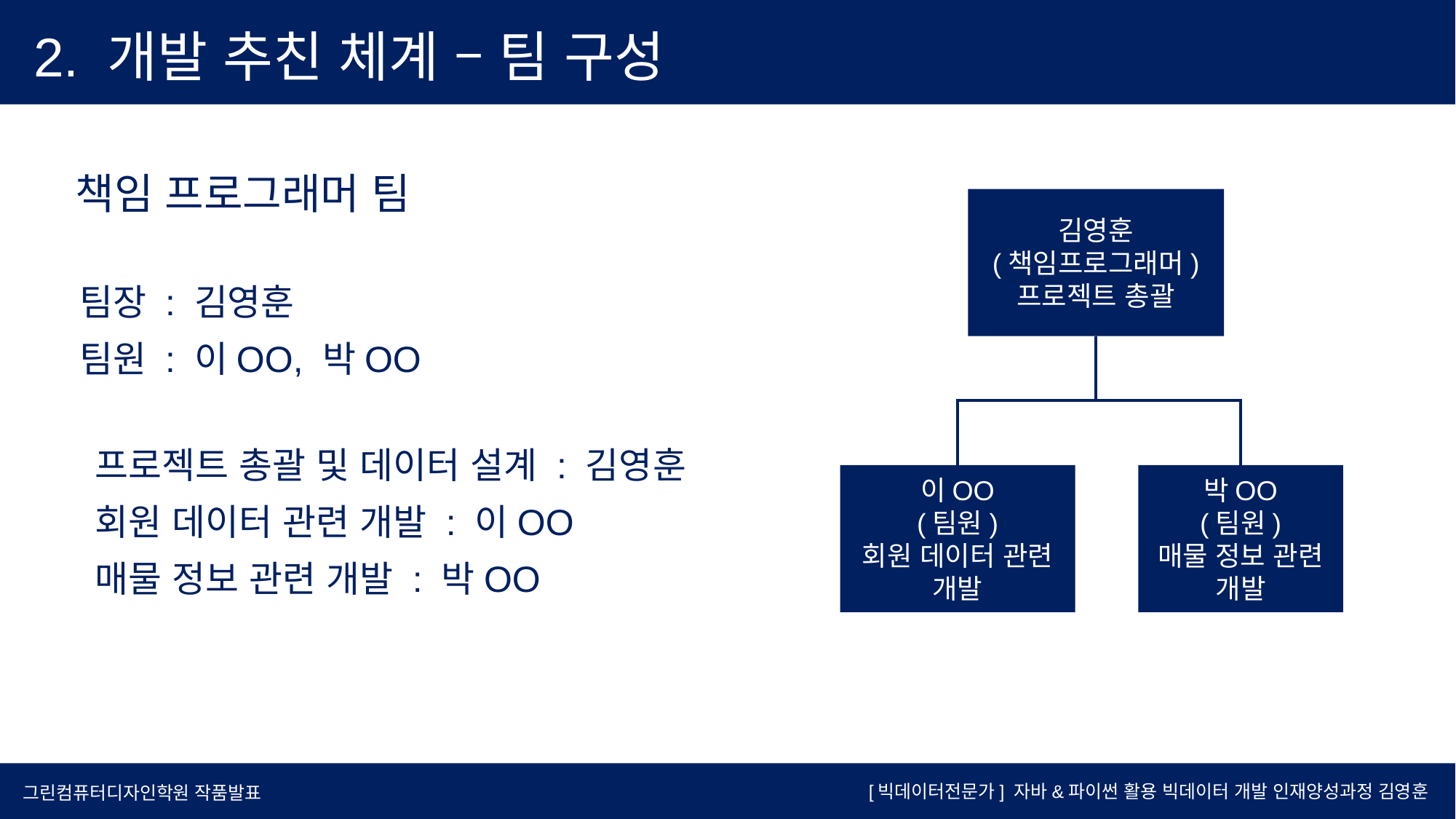

2. 개발 추친 체계 – 팀 구성
책임 프로그래머 팀
김영훈
(책임프로그래머)
프로젝트 총괄
이OO
(팀원)
회원 데이터 관련 개발
박OO
(팀원)
매물 정보 관련 개발
팀장 : 김영훈
팀원 : 이OO, 박OO
프로젝트 총괄 및 데이터 설계 : 김영훈
회원 데이터 관련 개발 : 이OO
매물 정보 관련 개발 : 박OO
[빅데이터전문가] 자바&파이썬 활용 빅데이터 개발 인재양성과정
김영훈

[빅데이터전문가] 자바&파이썬 활용 빅데이터 개발 인재양성과정 김영훈
그린컴퓨터디자인학원 작품발표